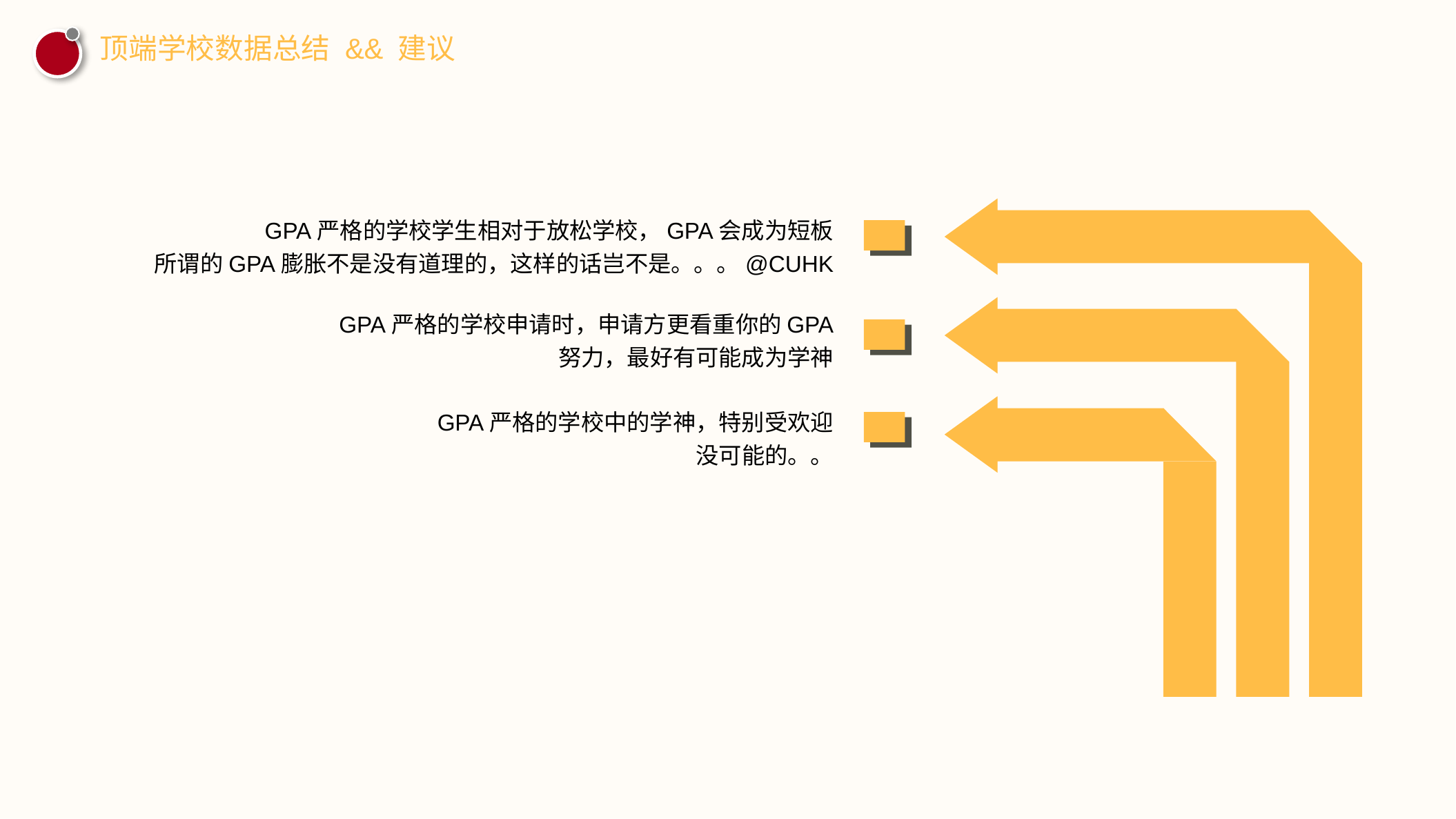

顶端学校数据总结 && 建议
GPA严格的学校学生相对于放松学校，GPA会成为短板
所谓的GPA膨胀不是没有道理的，这样的话岂不是。。。@CUHK

GPA严格的学校申请时，申请方更看重你的GPA
努力，最好有可能成为学神

GPA严格的学校中的学神，特别受欢迎
没可能的。。